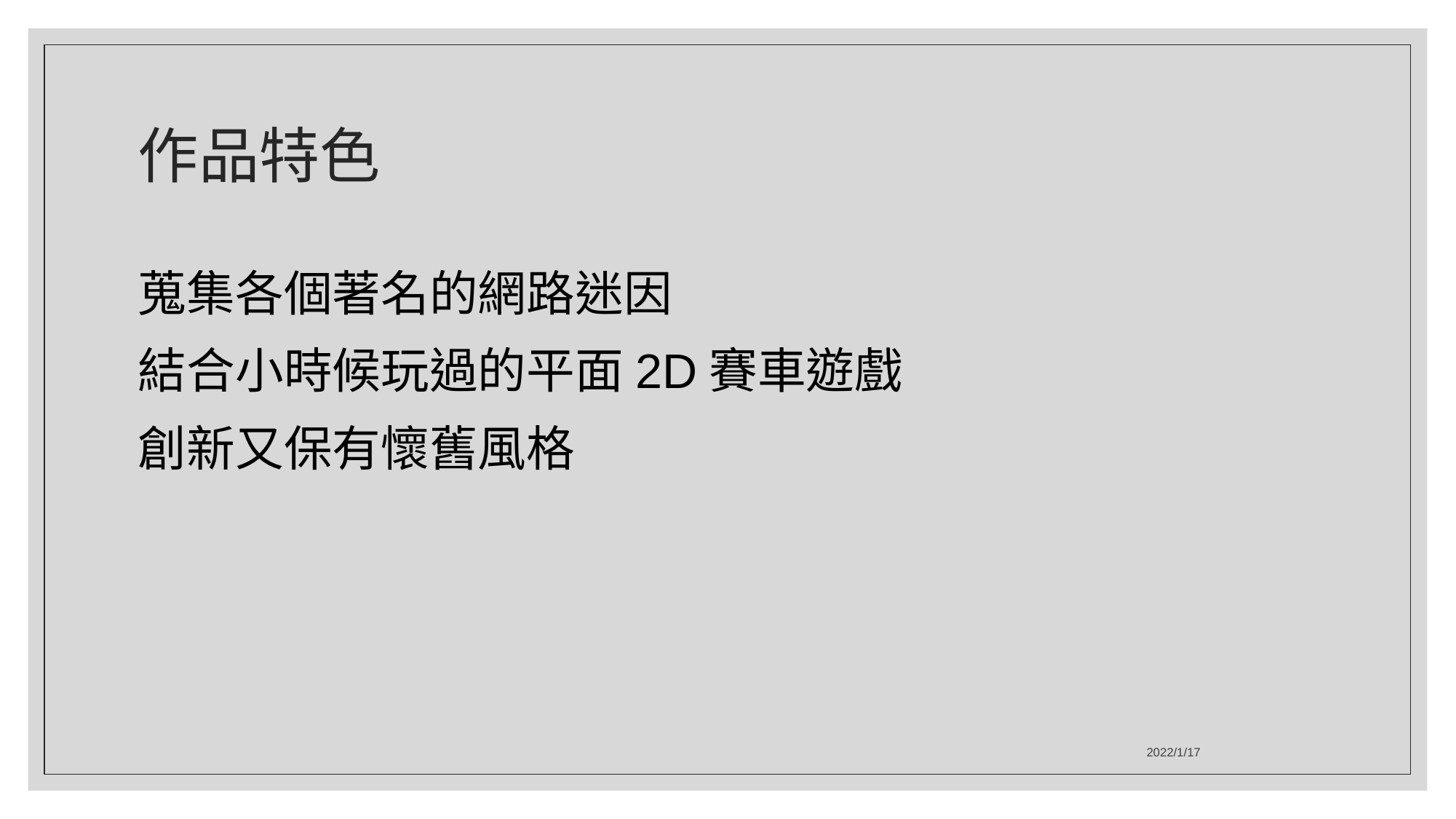

# 作品特色
蒐集各個著名的網路迷因
結合小時候玩過的平面2D賽車遊戲
創新又保有懷舊風格

2022/1/17